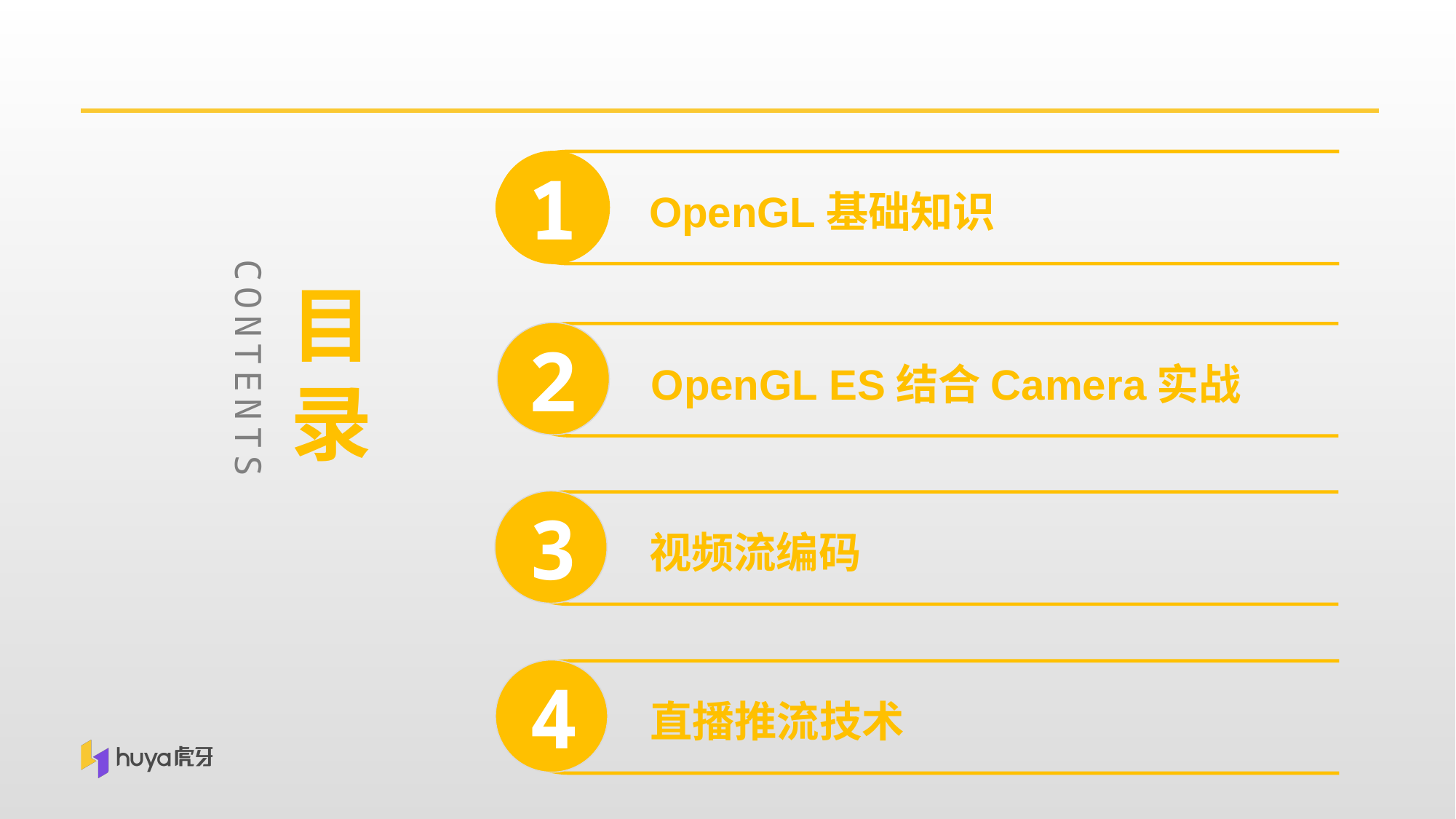

1

OpenGL基础知识
目
录
2

OpenGL ES结合Camera实战
CONTENTS

3
视频流编码

4
直播推流技术